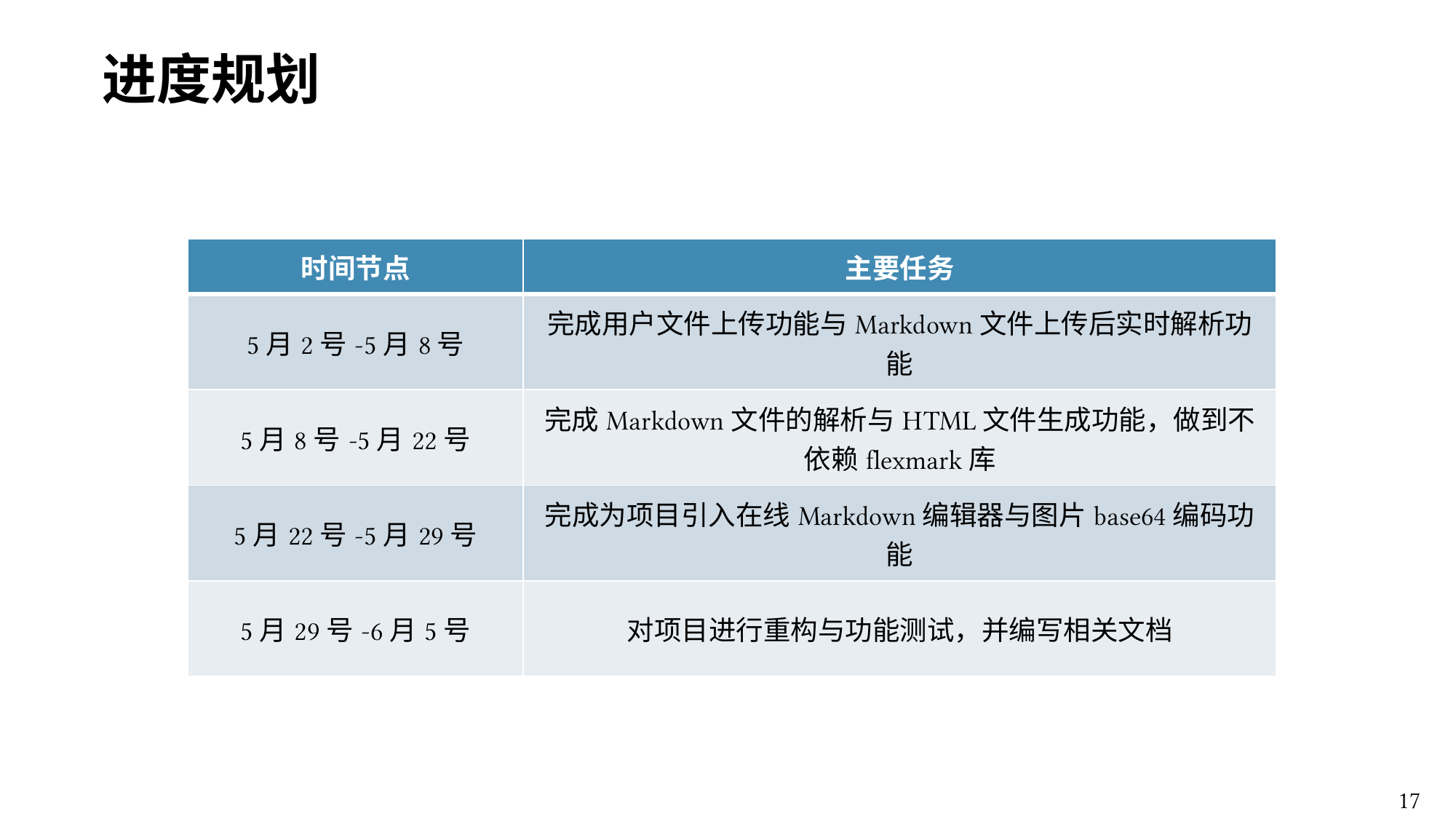

# 进度规划
| 时间节点 | 主要任务 |
| --- | --- |
| 5月2号-5月8号 | 完成用户文件上传功能与Markdown文件上传后实时解析功能 |
| 5月8号-5月22号 | 完成Markdown文件的解析与HTML文件生成功能，做到不依赖flexmark库 |
| 5月22号-5月29号 | 完成为项目引入在线Markdown编辑器与图片base64编码功能 |
| 5月29号-6月5号 | 对项目进行重构与功能测试，并编写相关文档 |
17